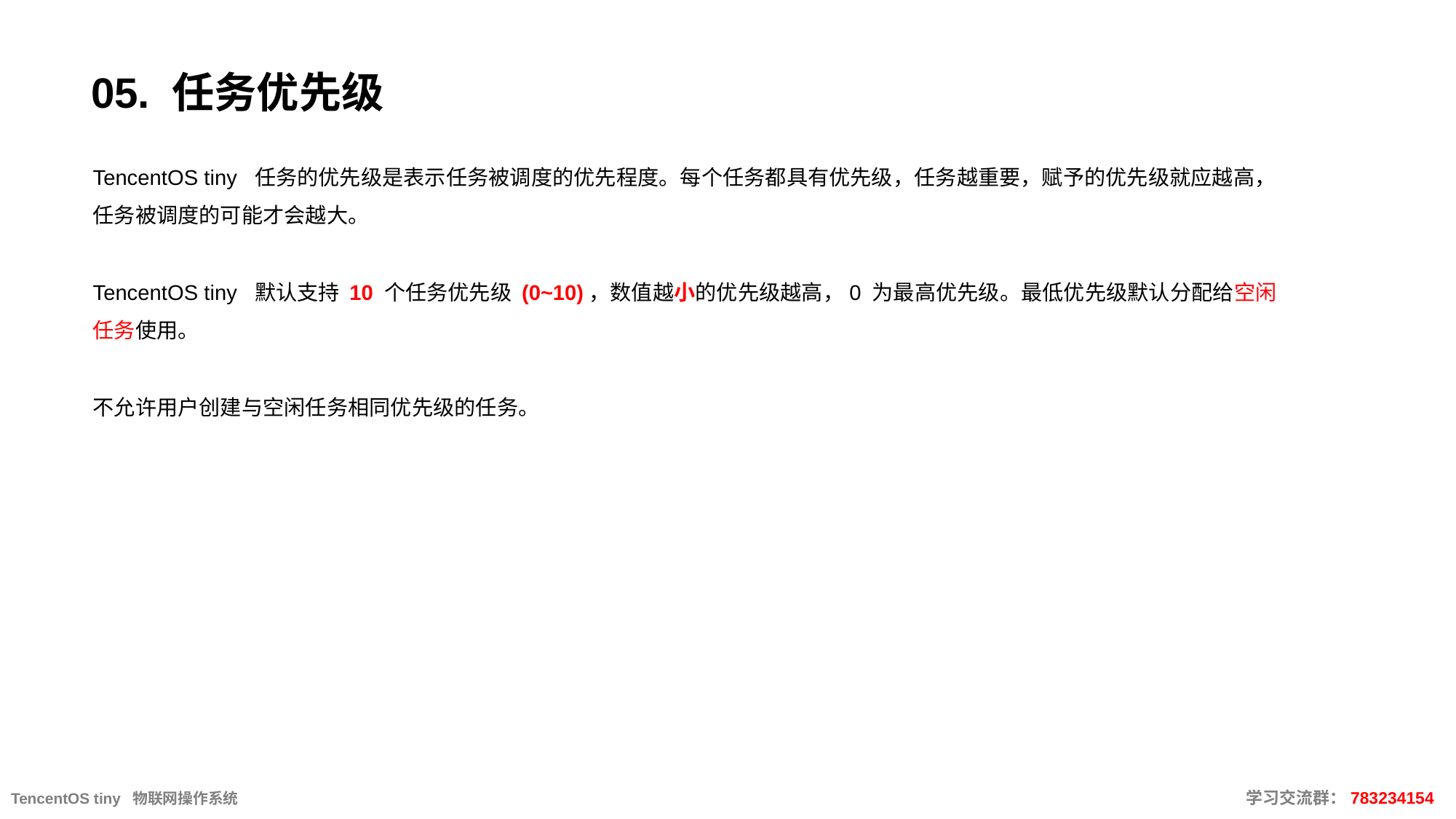

# 05. 任务优先级
TencentOS tiny  任务的优先级是表示任务被调度的优先程度。每个任务都具有优先级，任务越重要，赋予的优先级就应越高， 任务被调度的可能才会越大。

TencentOS tiny  默认支持 10 个任务优先级 (0~10)，数值越小的优先级越高，0 为最高优先级。最低优先级默认分配给空闲任务使用。

不允许用户创建与空闲任务相同优先级的任务。

TencentOS tiny  物联网操作系统									          学习交流群：783234154